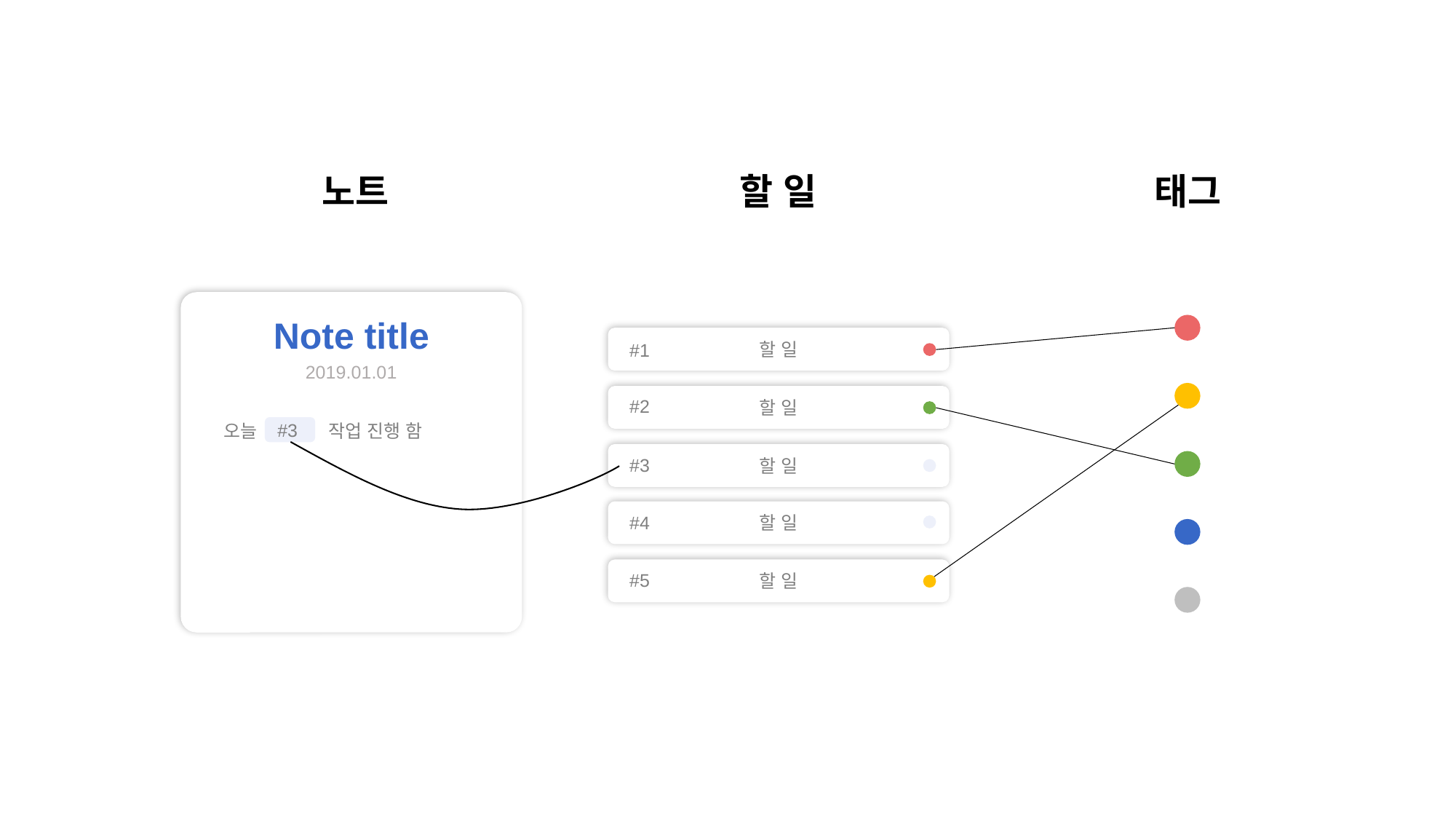

노트
할 일
태그

Note title

할 일
#1

2019.01.01

#2
할 일

오늘              작업 진행 함
#3

#3
할 일

#4
할 일

#5
할 일